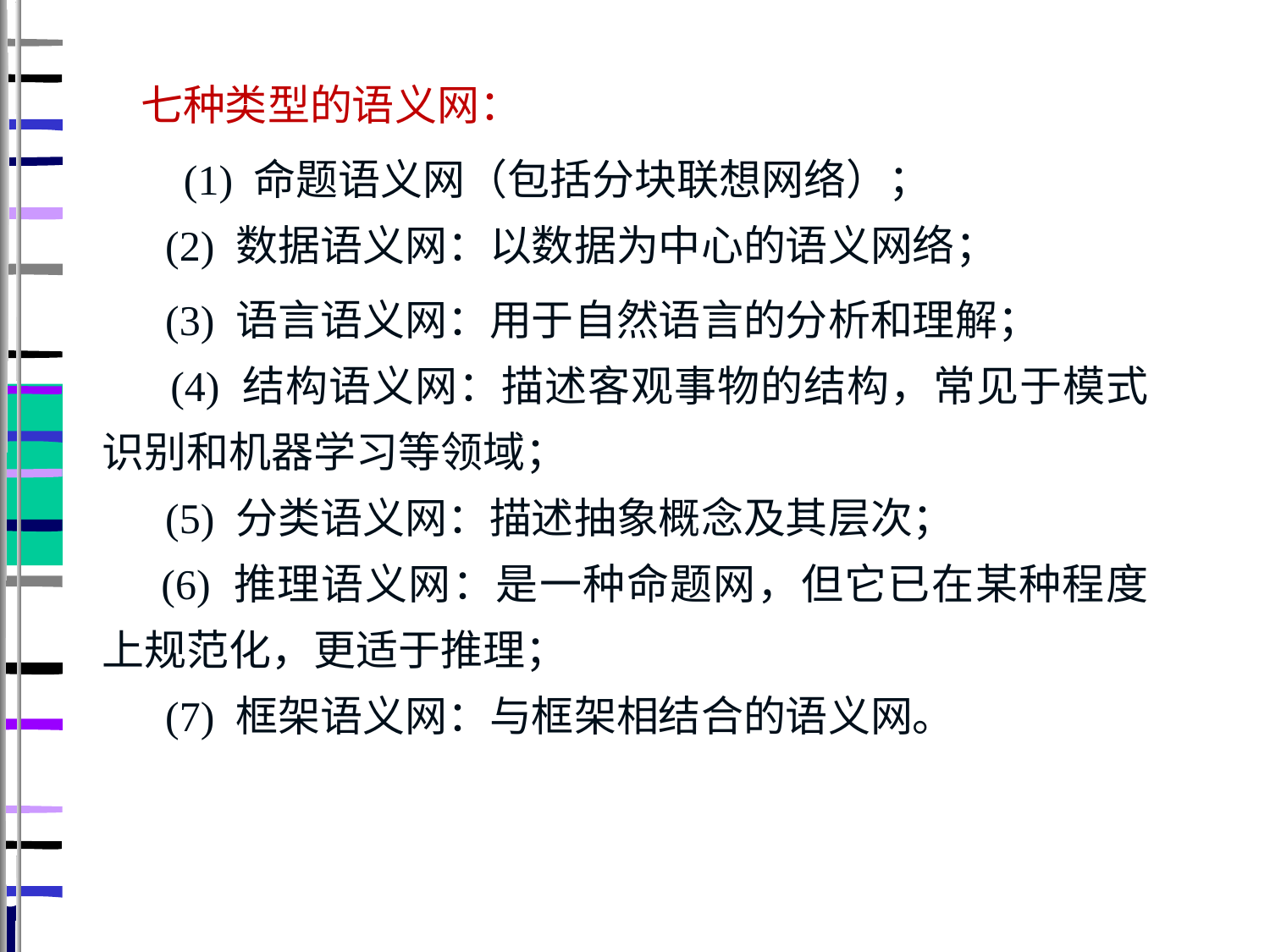

七种类型的语义网：
 　 (1) 命题语义网（包括分块联想网络）；
      (2) 数据语义网：以数据为中心的语义网络；
      (3) 语言语义网：用于自然语言的分析和理解；
      (4) 结构语义网：描述客观事物的结构，常见于模式识别和机器学习等领域；
      (5) 分类语义网：描述抽象概念及其层次；
     (6) 推理语义网：是一种命题网，但它已在某种程度上规范化，更适于推理；
      (7) 框架语义网：与框架相结合的语义网。